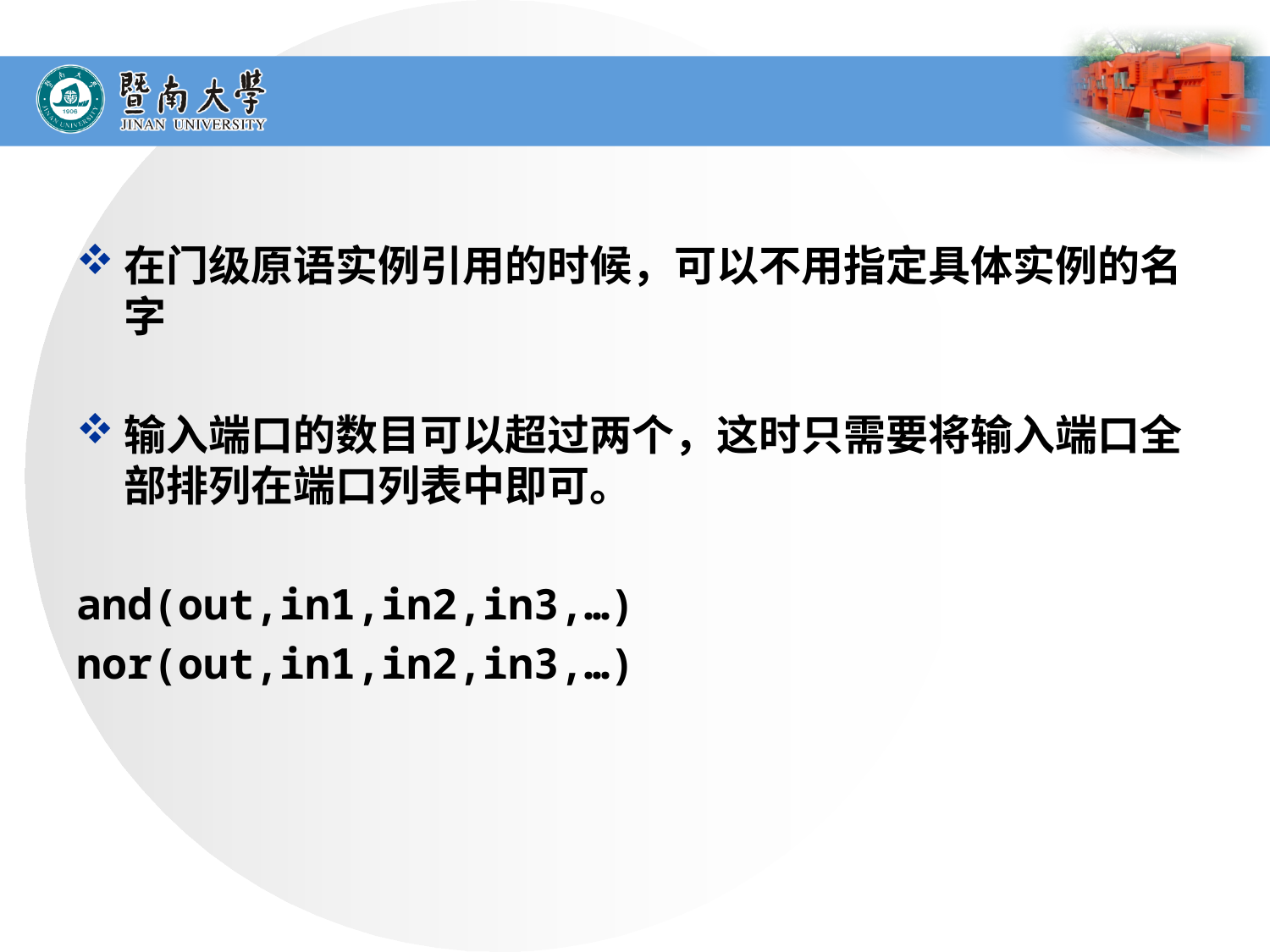

#
在门级原语实例引用的时候，可以不用指定具体实例的名字

输入端口的数目可以超过两个，这时只需要将输入端口全部排列在端口列表中即可。

and(out,in1,in2,in3,…)
nor(out,in1,in2,in3,…)